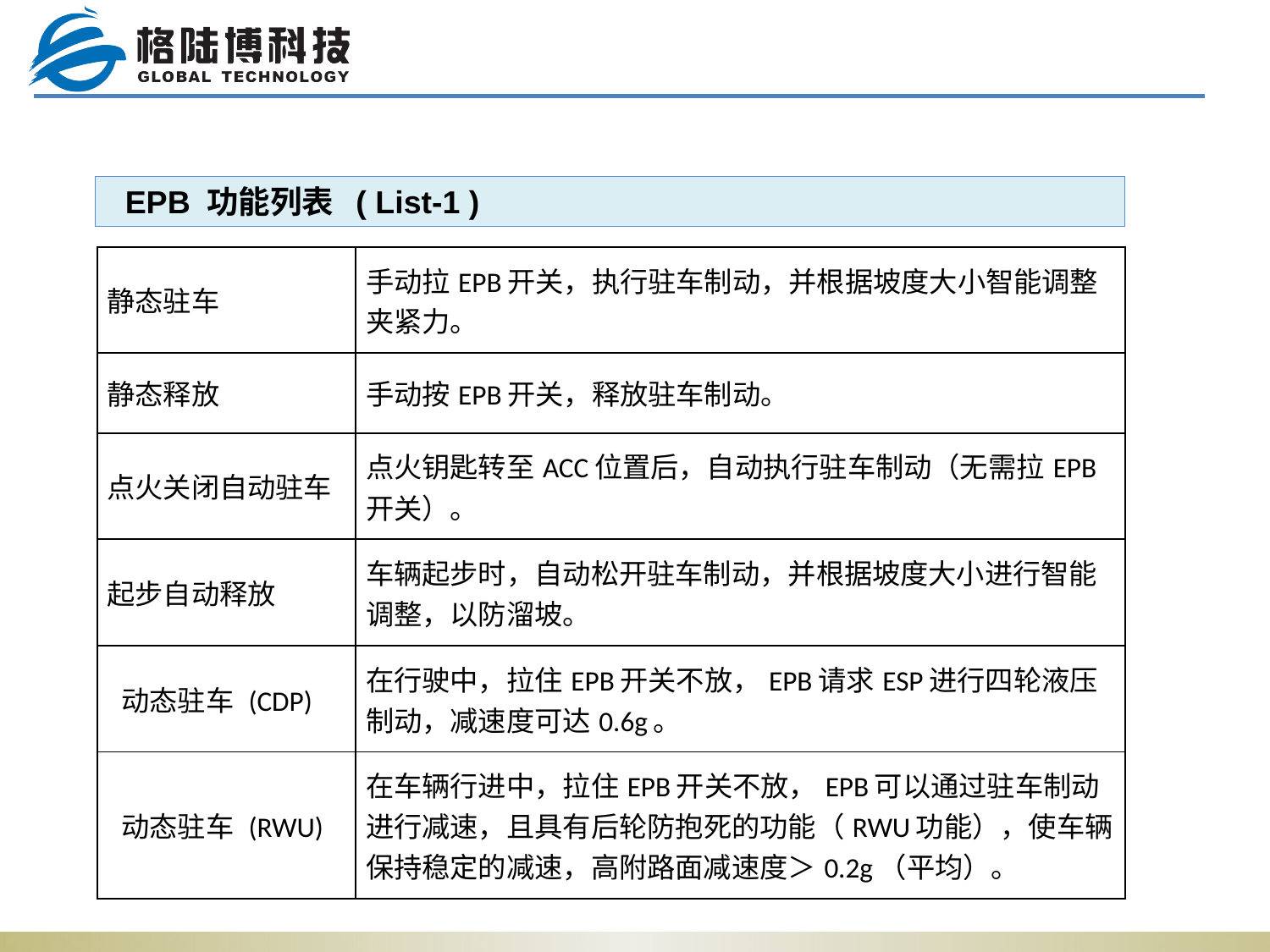

EPB 功能列表  ( List-1 )
| 静态驻车 | 手动拉EPB开关，执行驻车制动，并根据坡度大小智能调整夹紧力。 |
| --- | --- |
| 静态释放 | 手动按EPB开关，释放驻车制动。 |
| 点火关闭自动驻车 | 点火钥匙转至ACC位置后，自动执行驻车制动（无需拉EPB开关）。 |
| 起步自动释放 | 车辆起步时，自动松开驻车制动，并根据坡度大小进行智能调整，以防溜坡。 |
| 动态驻车 (CDP) | 在行驶中，拉住EPB开关不放，EPB请求ESP进行四轮液压制动，减速度可达0.6g。 |
| 动态驻车 (RWU) | 在车辆行进中，拉住EPB开关不放，EPB可以通过驻车制动进行减速，且具有后轮防抱死的功能（RWU功能），使车辆保持稳定的减速，高附路面减速度＞0.2g（平均）。 |